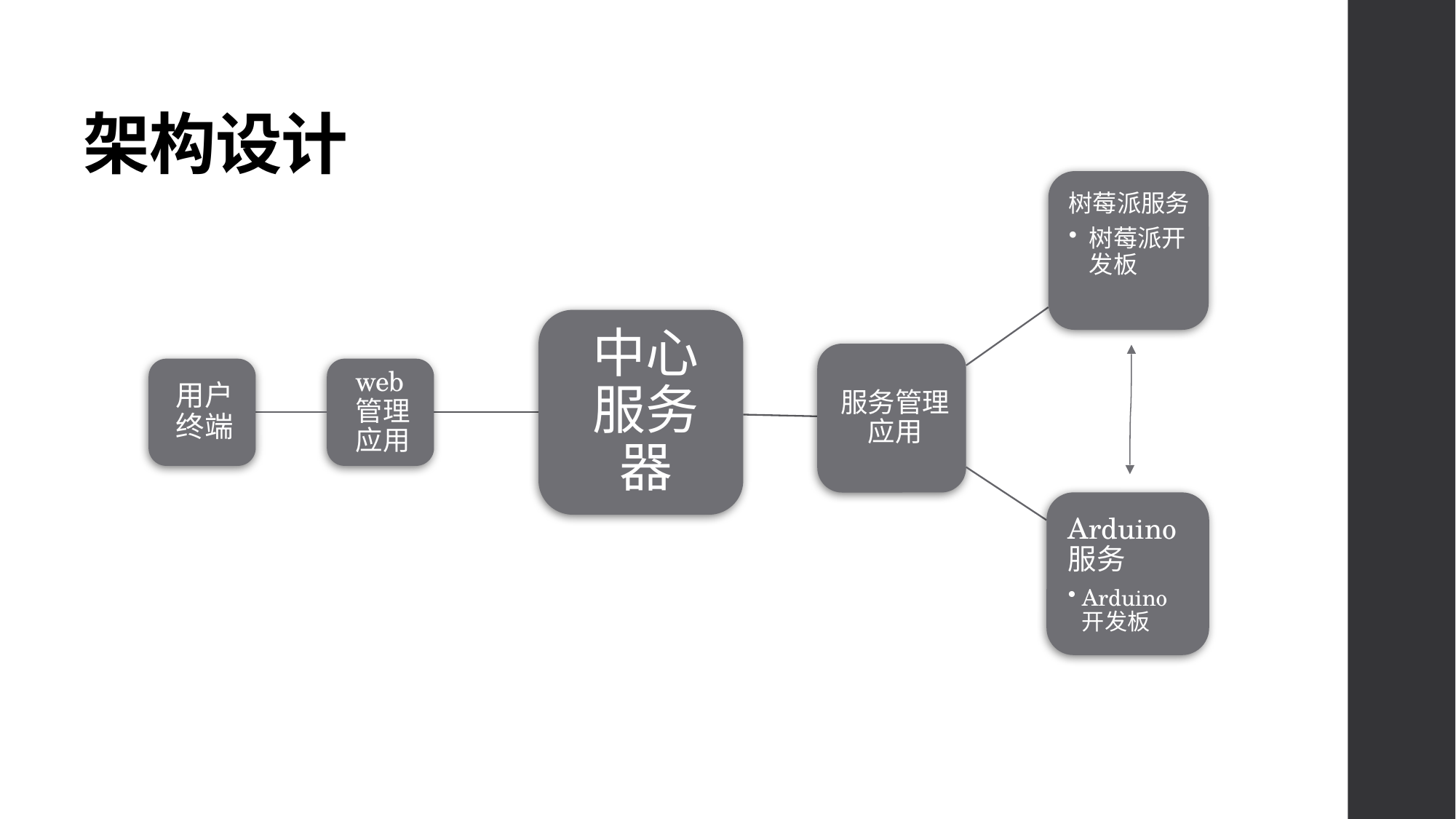

中心服务器
web管理应用
用户终端
服务管理应用
Arduino服务
Arduino开发板
树莓派服务
树莓派开发板
# 架构设计